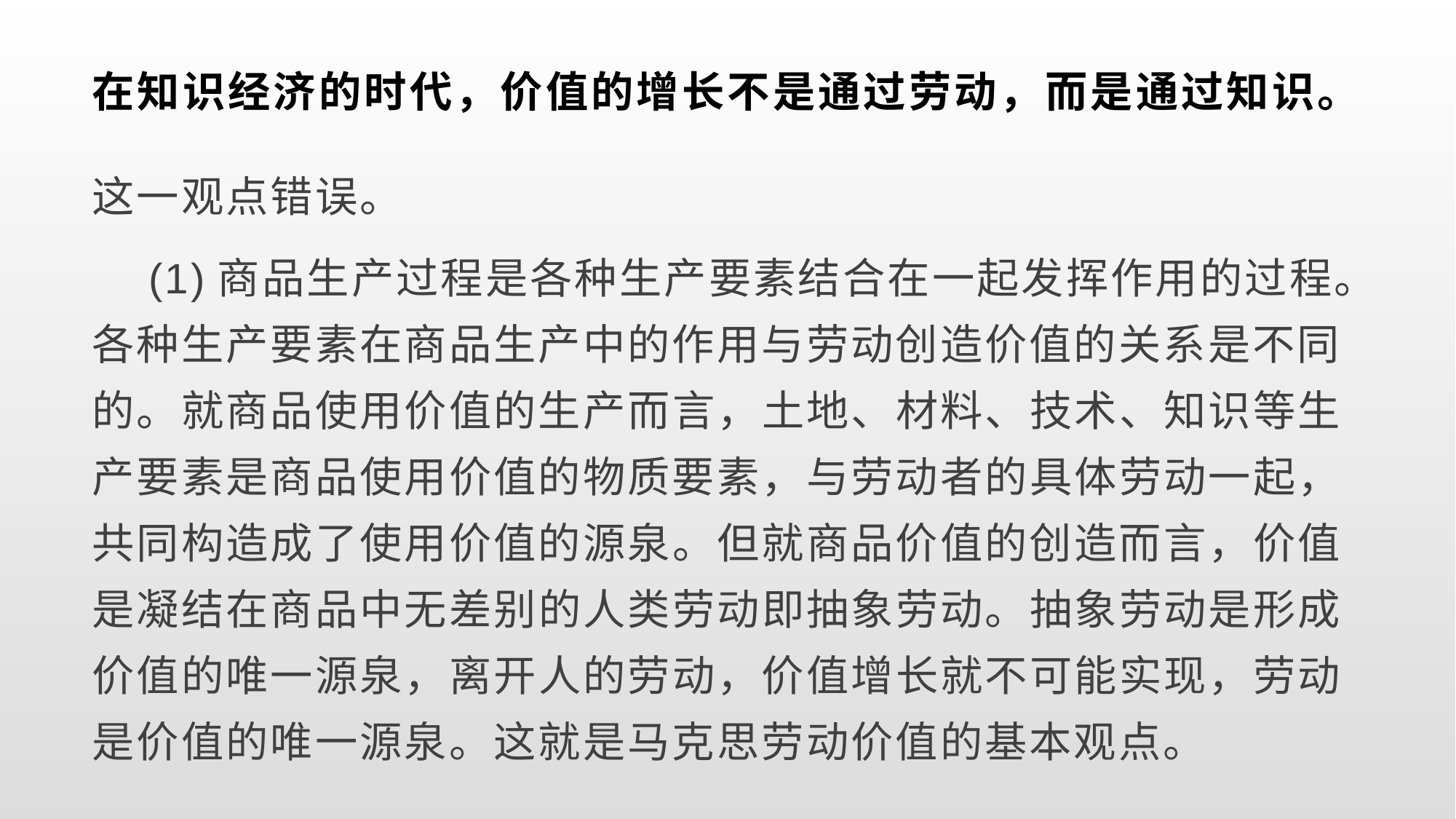

# 在知识经济的时代，价值的增长不是通过劳动，而是通过知识。
这一观点错误。
    (1)商品生产过程是各种生产要素结合在一起发挥作用的过程。各种生产要素在商品生产中的作用与劳动创造价值的关系是不同的。就商品使用价值的生产而言，土地、材料、技术、知识等生产要素是商品使用价值的物质要素，与劳动者的具体劳动一起，共同构造成了使用价值的源泉。但就商品价值的创造而言，价值是凝结在商品中无差别的人类劳动即抽象劳动。抽象劳动是形成价值的唯一源泉，离开人的劳动，价值增长就不可能实现，劳动是价值的唯一源泉。这就是马克思劳动价值的基本观点。